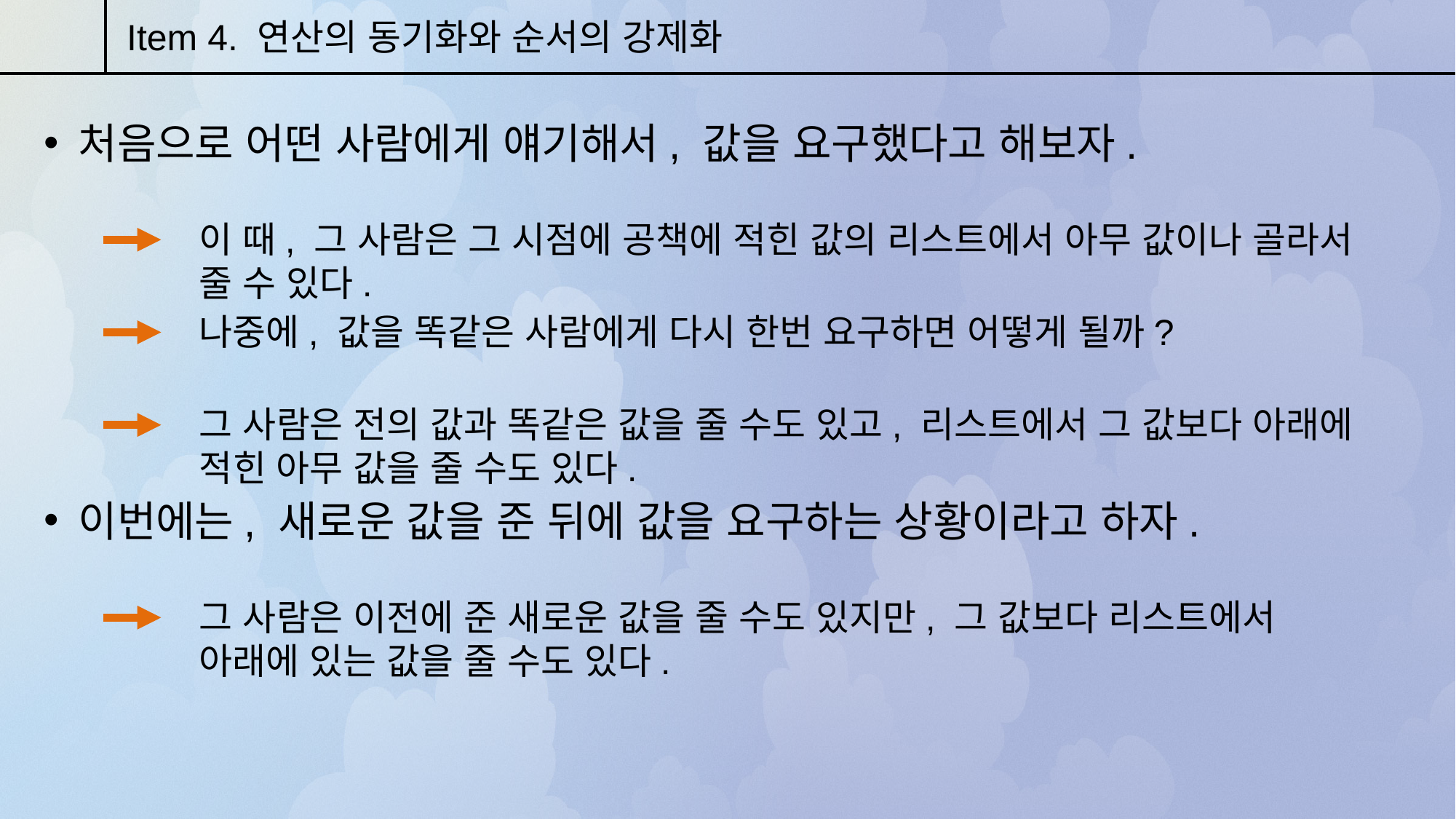

Item 4. 연산의 동기화와 순서의 강제화
처음으로 어떤 사람에게 얘기해서, 값을 요구했다고 해보자.
이 때, 그 사람은 그 시점에 공책에 적힌 값의 리스트에서 아무 값이나 골라서 줄 수 있다.
나중에, 값을 똑같은 사람에게 다시 한번 요구하면 어떻게 될까?
그 사람은 전의 값과 똑같은 값을 줄 수도 있고, 리스트에서 그 값보다 아래에 적힌 아무 값을 줄 수도 있다.
이번에는, 새로운 값을 준 뒤에 값을 요구하는 상황이라고 하자.
그 사람은 이전에 준 새로운 값을 줄 수도 있지만, 그 값보다 리스트에서 아래에 있는 값을 줄 수도 있다.